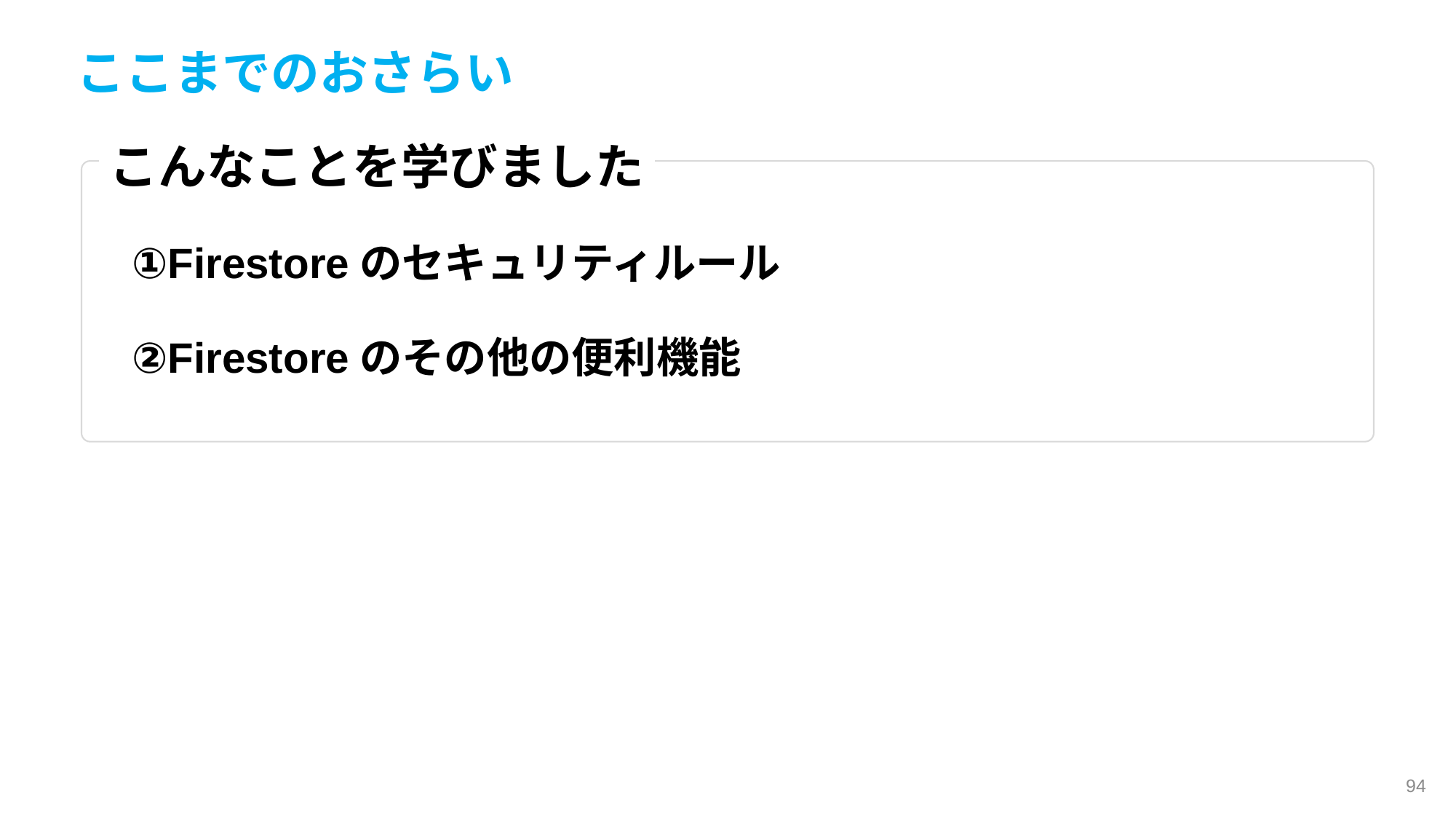

ここまでのおさらい
こんなことを学びました

①Firestoreのセキュリティルール

②Firestoreのその他の便利機能
94